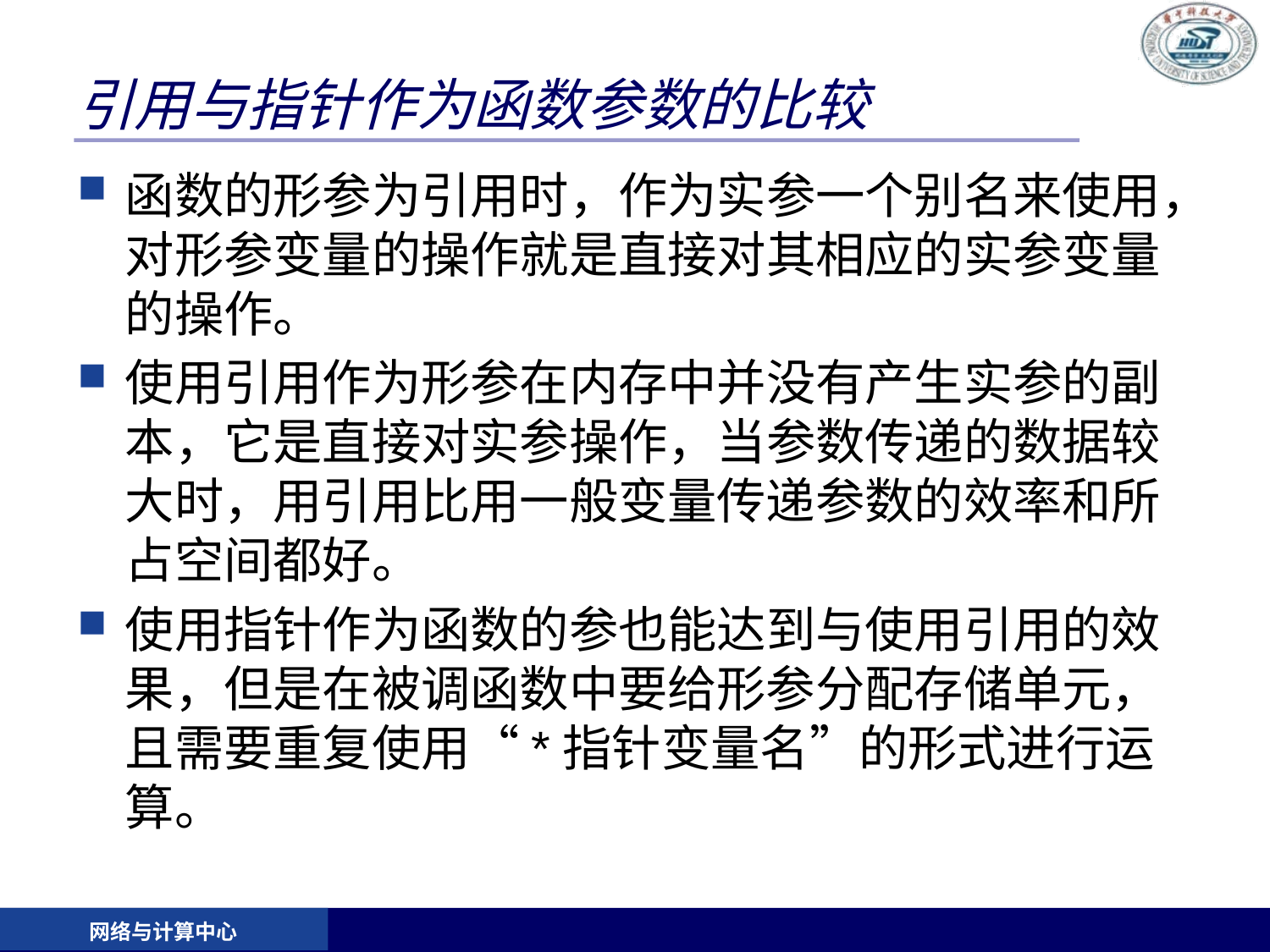

# 引用与指针作为函数参数的比较
函数的形参为引用时，作为实参一个别名来使用，对形参变量的操作就是直接对其相应的实参变量的操作。
使用引用作为形参在内存中并没有产生实参的副本，它是直接对实参操作，当参数传递的数据较大时，用引用比用一般变量传递参数的效率和所占空间都好。
使用指针作为函数的参也能达到与使用引用的效果，但是在被调函数中要给形参分配存储单元，且需要重复使用“*指针变量名”的形式进行运算。
网络与计算中心